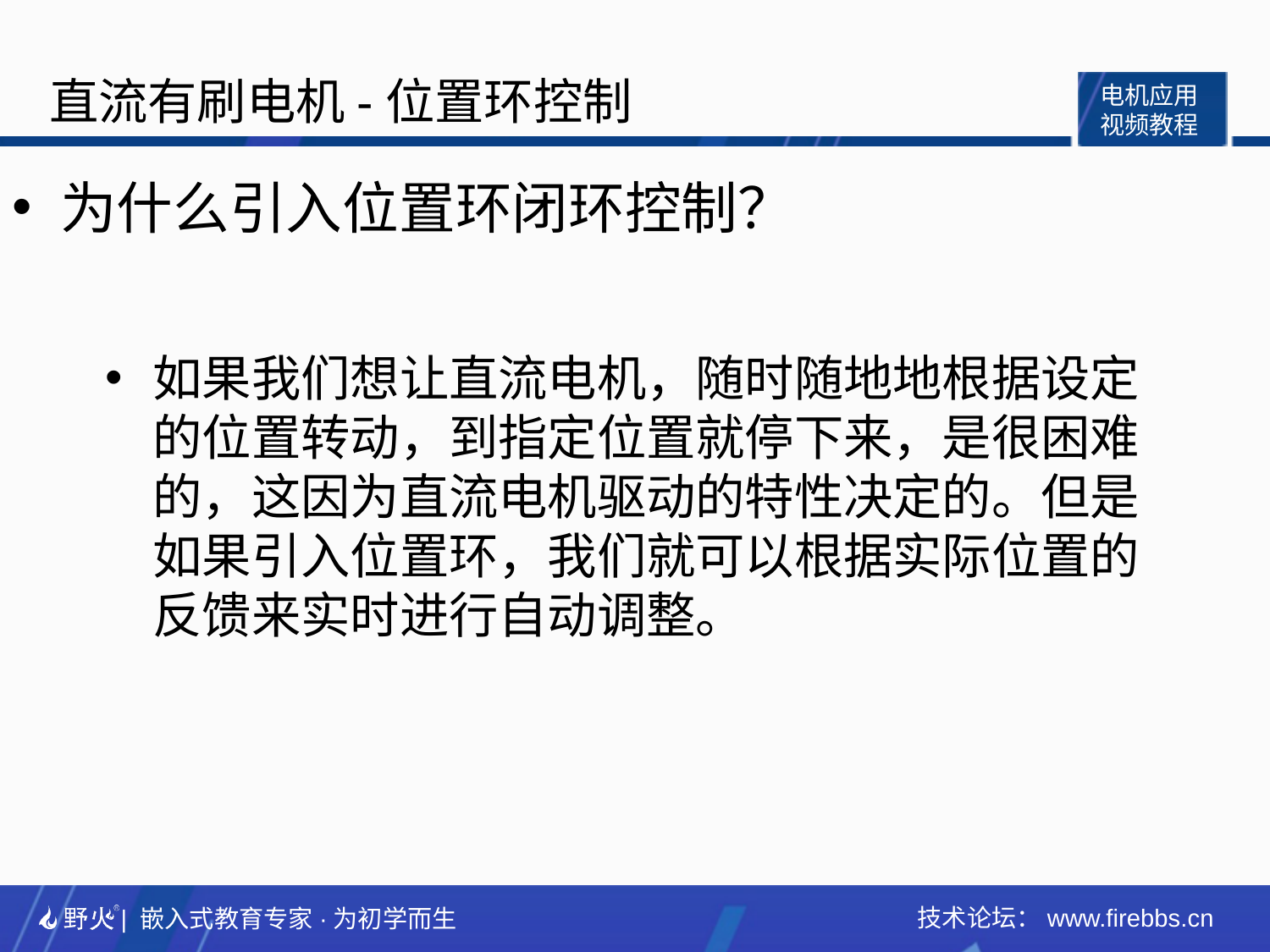

为什么引入位置环闭环控制？

如果我们想让直流电机，随时随地地根据设定的位置转动，到指定位置就停下来，是很困难的，这因为直流电机驱动的特性决定的。但是如果引入位置环，我们就可以根据实际位置的反馈来实时进行自动调整。